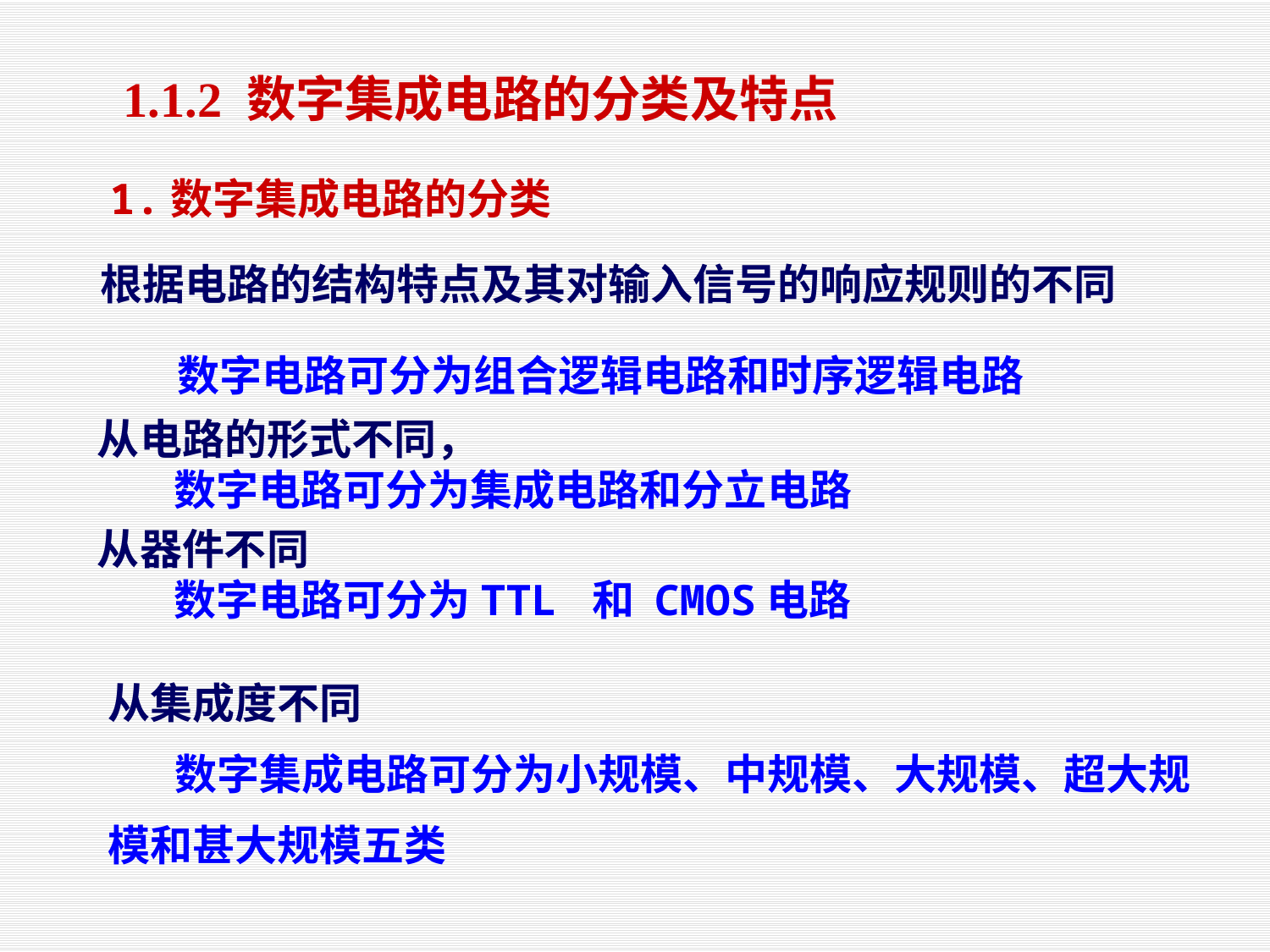

1.1.2 数字集成电路的分类及特点
1.数字集成电路的分类
根据电路的结构特点及其对输入信号的响应规则的不同
       数字电路可分为组合逻辑电路和时序逻辑电路
从电路的形式不同，
       数字电路可分为集成电路和分立电路
从器件不同
       数字电路可分为TTL 和 CMOS电路
从集成度不同
      数字集成电路可分为小规模、中规模、大规模、超大规模和甚大规模五类